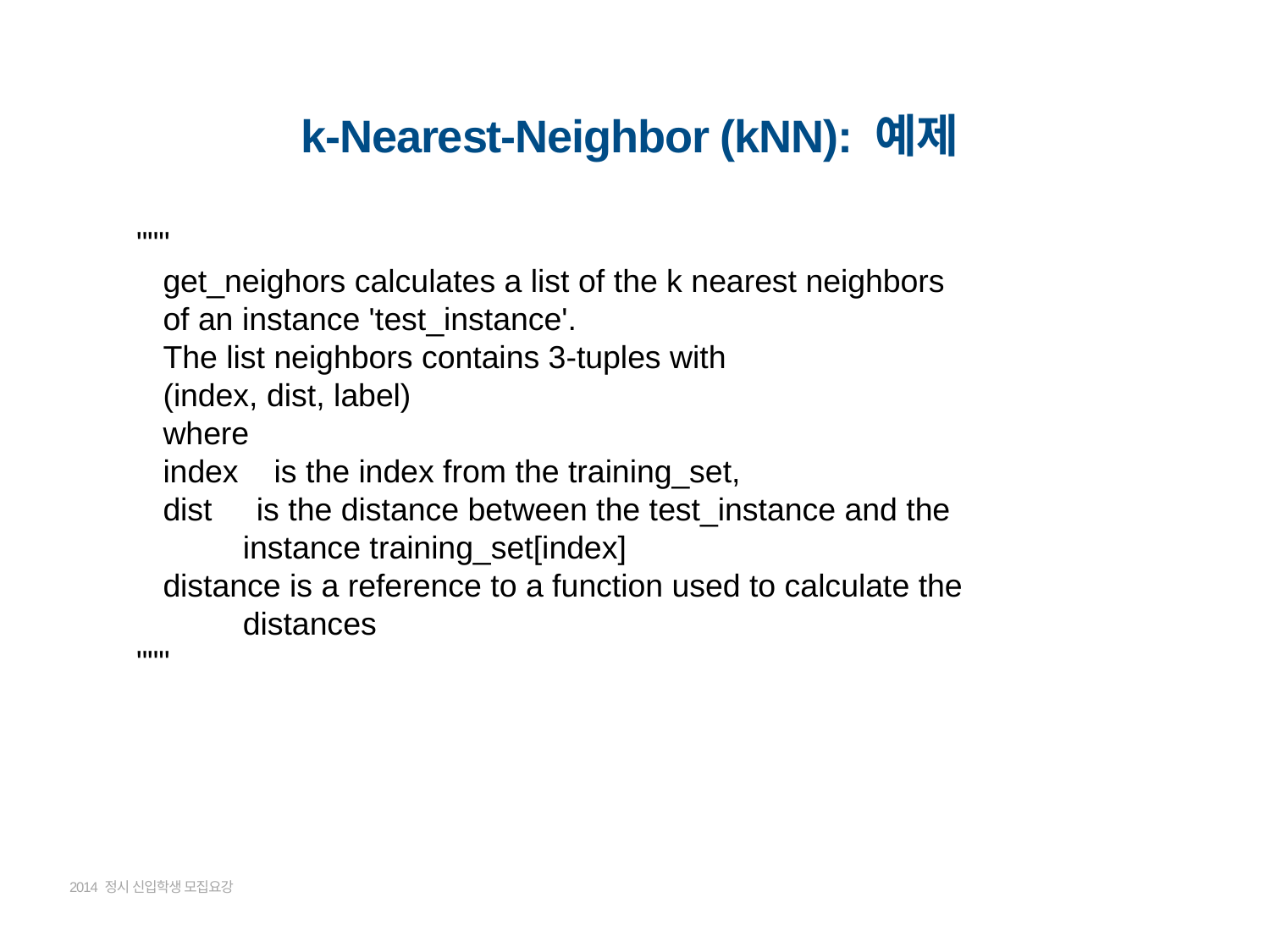

k-Nearest-Neighbor (kNN): 예제
 """
    get_neighors calculates a list of the k nearest neighbors
    of an instance 'test_instance'.
    The list neighbors contains 3-tuples with
    (index, dist, label)
    where
    index    is the index from the training_set,
    dist     is the distance between the test_instance and the
             instance training_set[index]
    distance is a reference to a function used to calculate the
             distances
 """
2014 정시 신입학생 모집요강